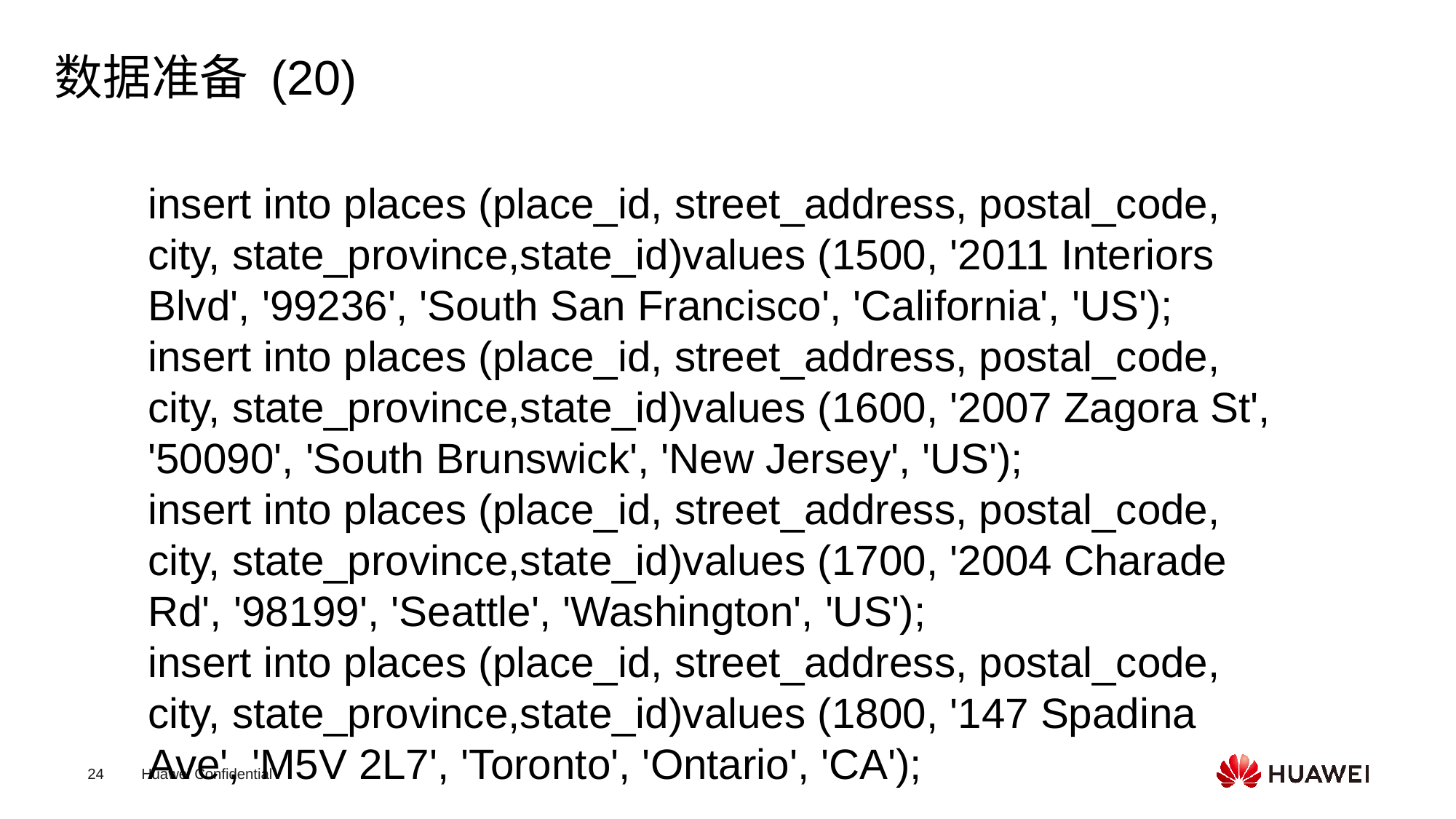

# 数据准备 (20)
insert into places (place_id, street_address, postal_code, city, state_province,state_id)values (1500, '2011 Interiors Blvd', '99236', 'South San Francisco', 'California', 'US');insert into places (place_id, street_address, postal_code, city, state_province,state_id)values (1600, '2007 Zagora St', '50090', 'South Brunswick', 'New Jersey', 'US');insert into places (place_id, street_address, postal_code, city, state_province,state_id)values (1700, '2004 Charade Rd', '98199', 'Seattle', 'Washington', 'US');insert into places (place_id, street_address, postal_code, city, state_province,state_id)values (1800, '147 Spadina Ave', 'M5V 2L7', 'Toronto', 'Ontario', 'CA');